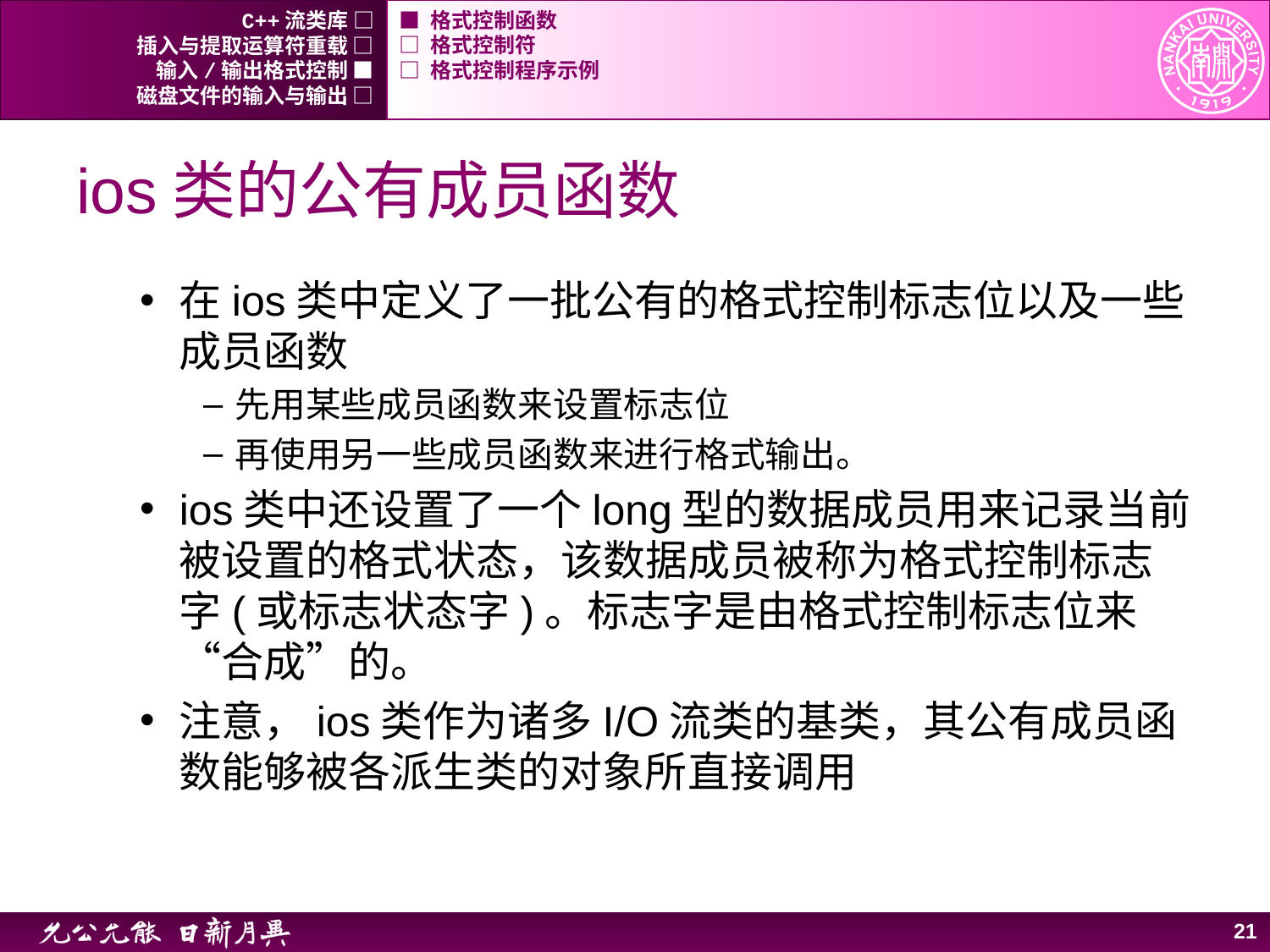

C++流类库 □
■ 格式控制函数
插入与提取运算符重载 □
□ 格式控制符
输入/输出格式控制 ■
□ 格式控制程序示例
磁盘文件的输入与输出 □
# ios类的公有成员函数
在ios类中定义了一批公有的格式控制标志位以及一些成员函数
先用某些成员函数来设置标志位
再使用另一些成员函数来进行格式输出。
ios类中还设置了一个long型的数据成员用来记录当前被设置的格式状态，该数据成员被称为格式控制标志字(或标志状态字)。标志字是由格式控制标志位来“合成”的。
注意，ios类作为诸多I/O流类的基类，其公有成员函数能够被各派生类的对象所直接调用

21